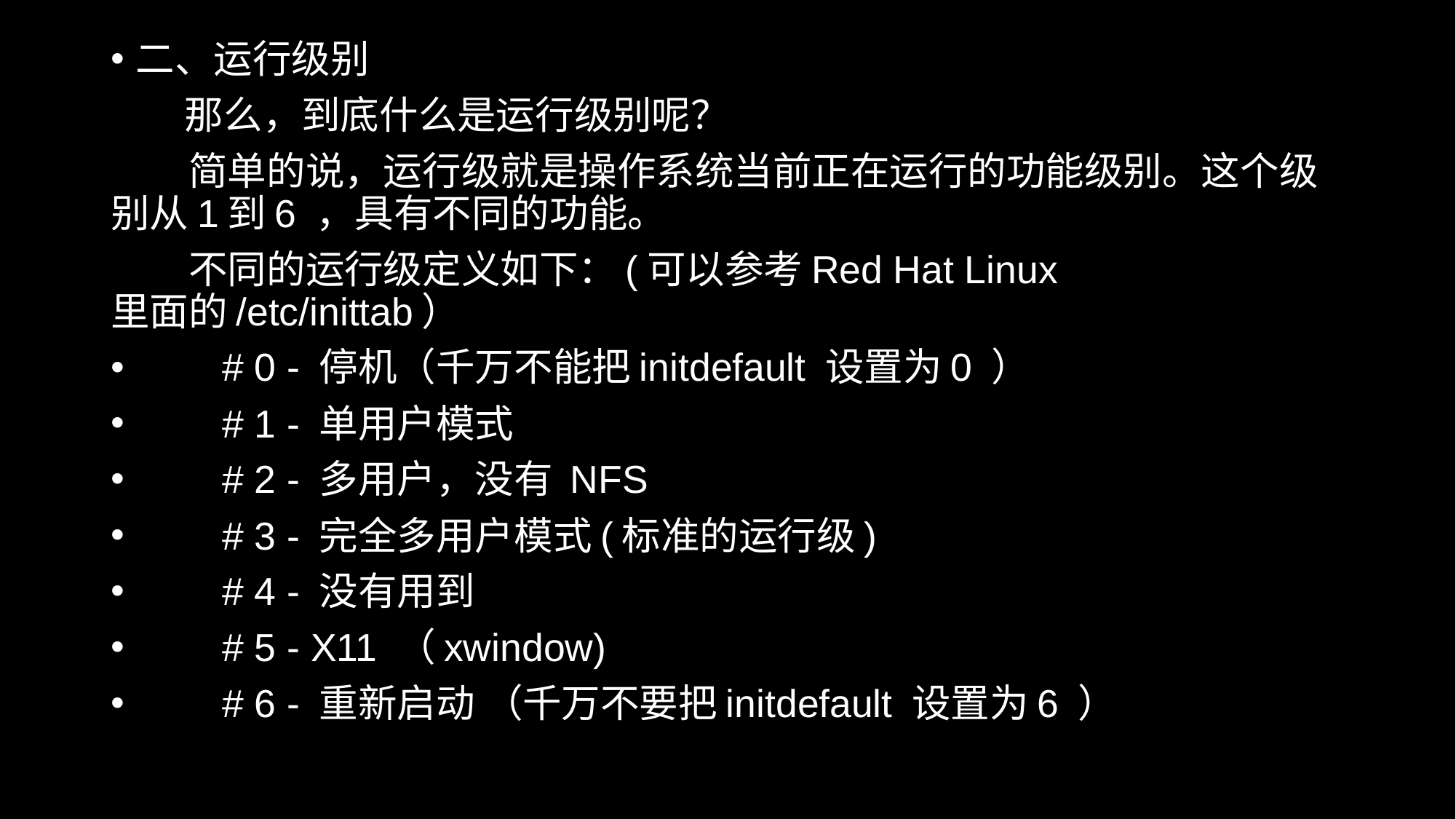

二、运行级别
　    那么，到底什么是运行级别呢？
　　简单的说，运行级就是操作系统当前正在运行的功能级别。这个级别从1到6 ，具有不同的功能。
　　不同的运行级定义如下：(可以参考Red Hat Linux 里面的/etc/inittab）
　　# 0 - 停机（千万不能把initdefault 设置为0 ）
　　# 1 - 单用户模式
　　# 2 - 多用户，没有 NFS
　　# 3 - 完全多用户模式(标准的运行级)
　　# 4 - 没有用到
　　# 5 - X11 （xwindow)
　　# 6 - 重新启动 （千万不要把initdefault 设置为6 ）